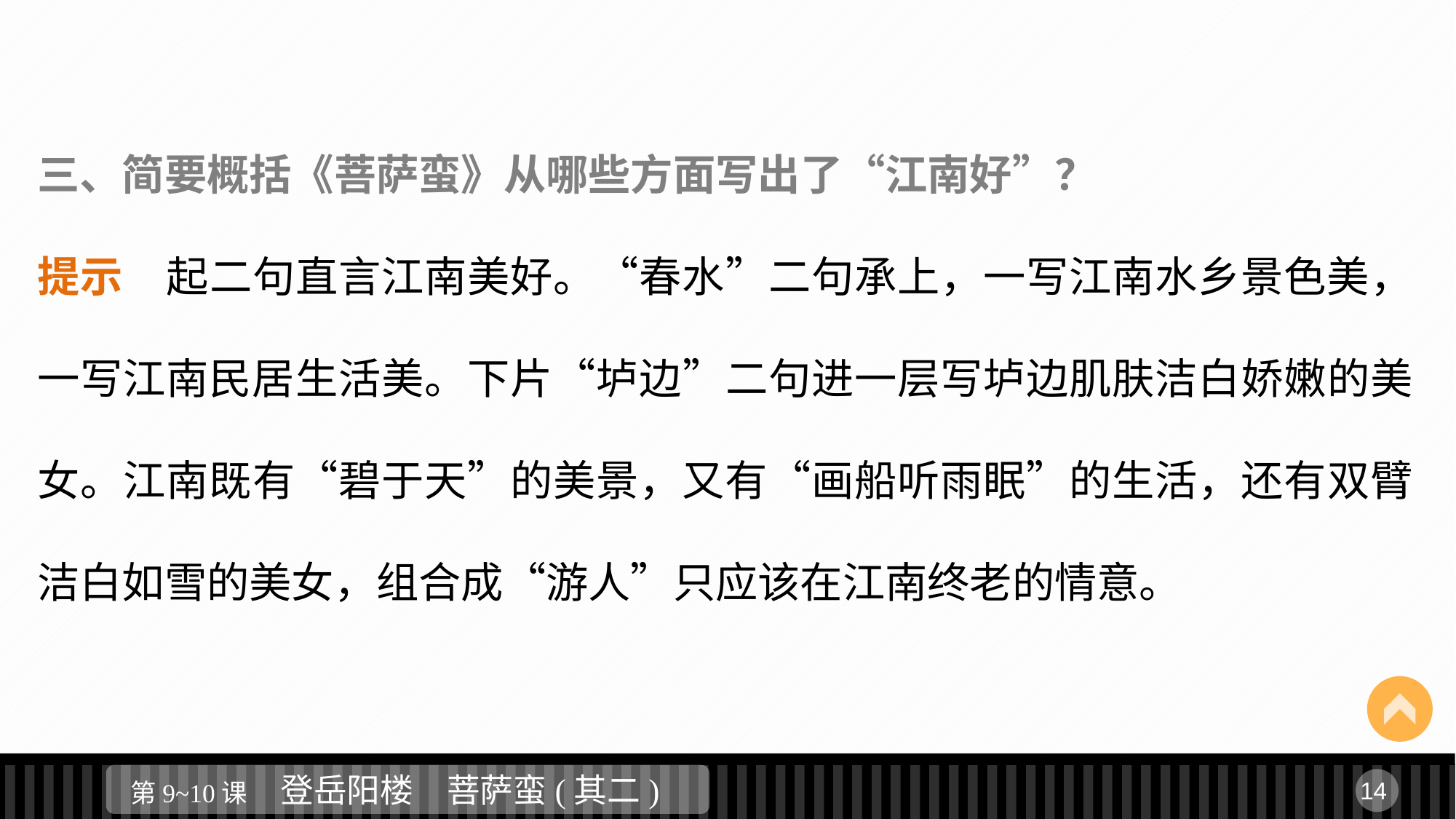

三、简要概括《菩萨蛮》从哪些方面写出了“江南好”？
提示　起二句直言江南美好。“春水”二句承上，一写江南水乡景色美，一写江南民居生活美。下片“垆边”二句进一层写垆边肌肤洁白娇嫩的美女。江南既有“碧于天”的美景，又有“画船听雨眠”的生活，还有双臂洁白如雪的美女，组合成“游人”只应该在江南终老的情意。